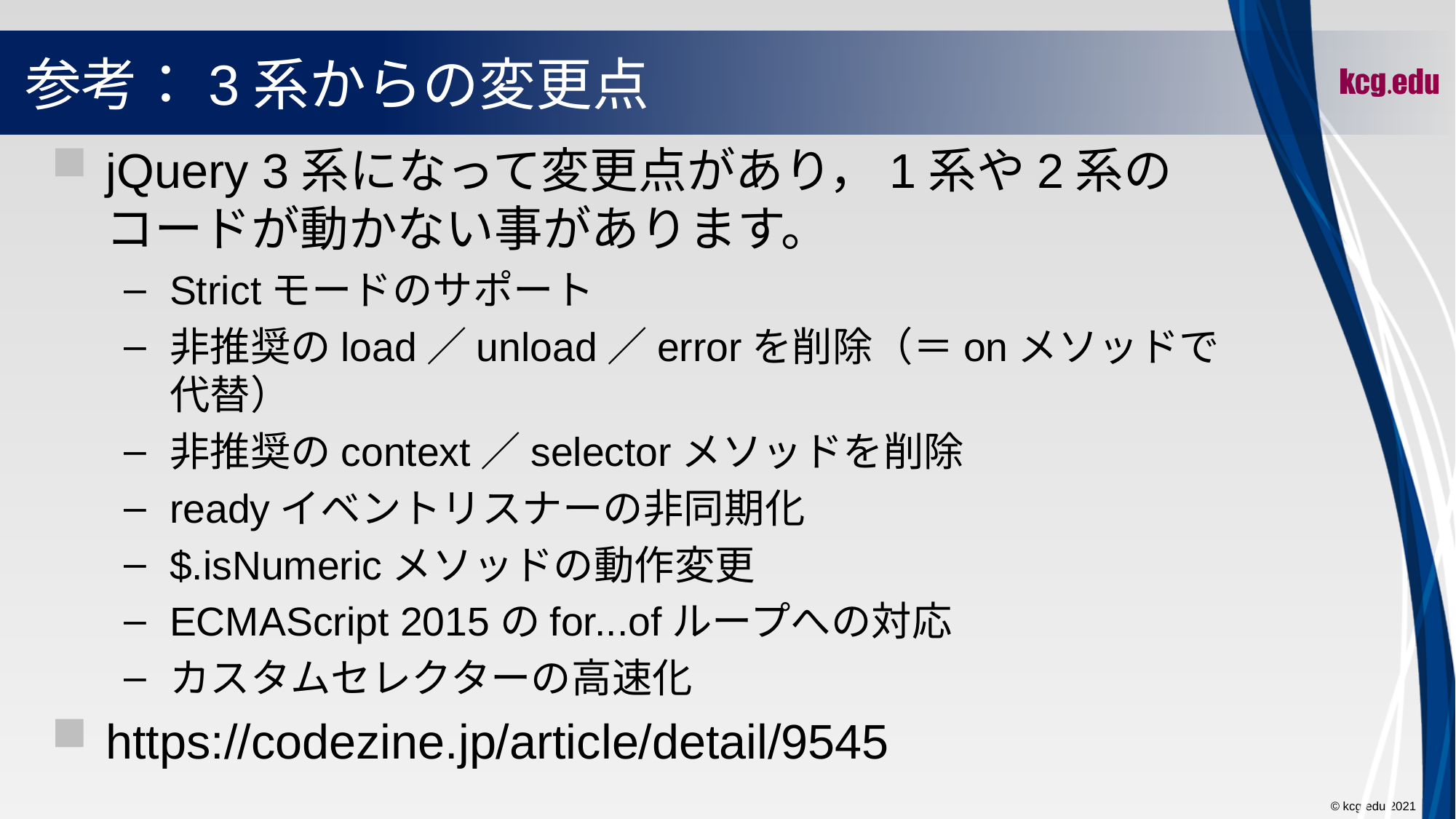

# 参考：3系からの変更点
jQuery 3系になって変更点があり，1系や2系のコードが動かない事があります。
Strictモードのサポート
非推奨のload／unload／errorを削除（＝onメソッドで代替）
非推奨のcontext／selectorメソッドを削除
readyイベントリスナーの非同期化
$.isNumericメソッドの動作変更
ECMAScript 2015のfor...ofループへの対応
カスタムセレクターの高速化
https://codezine.jp/article/detail/9545